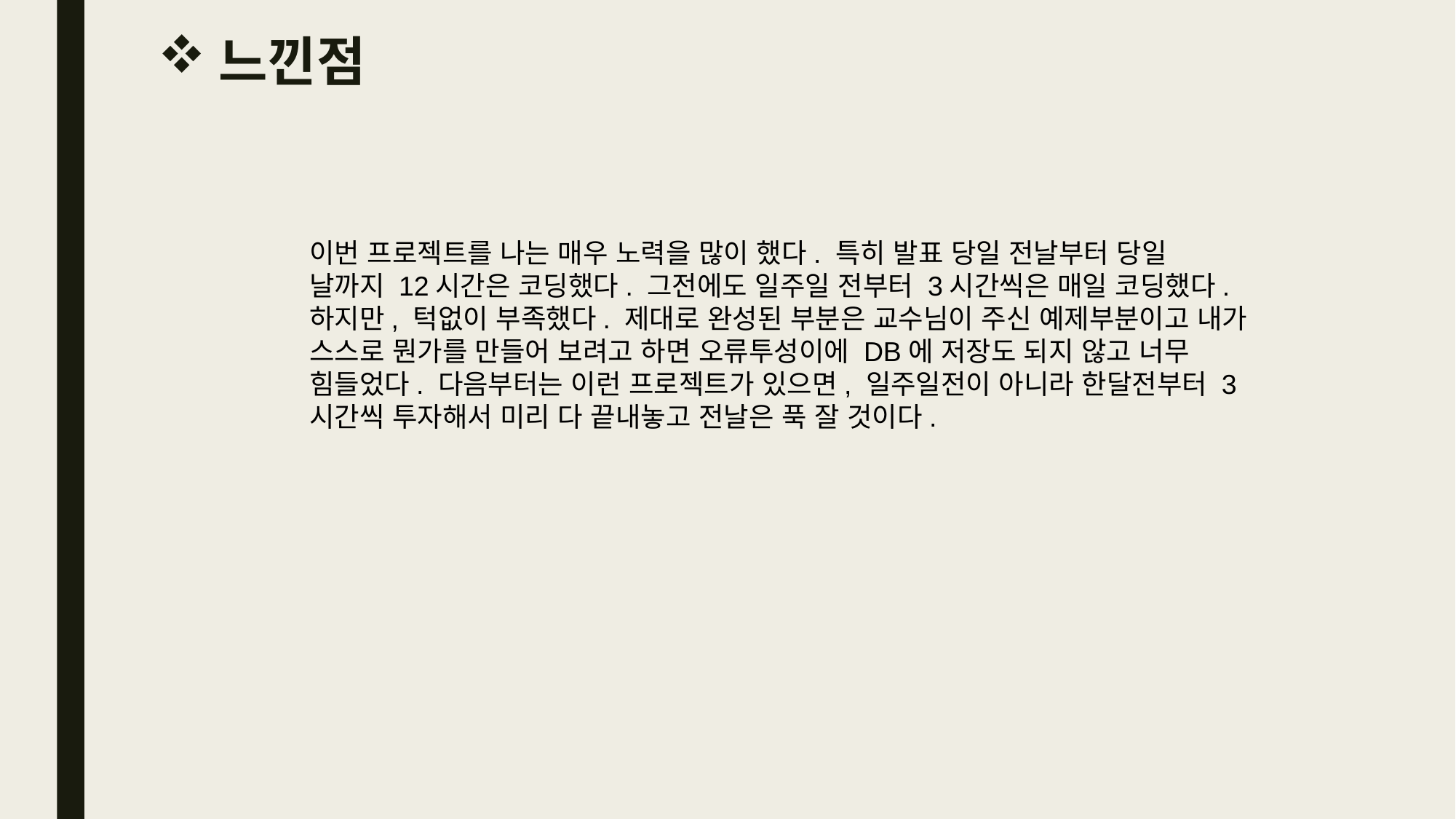

# 느낀점
이번 프로젝트를 나는 매우 노력을 많이 했다. 특히 발표 당일 전날부터 당일 날까지 12시간은 코딩했다. 그전에도 일주일 전부터 3시간씩은 매일 코딩했다. 하지만, 턱없이 부족했다. 제대로 완성된 부분은 교수님이 주신 예제부분이고 내가 스스로 뭔가를 만들어 보려고 하면 오류투성이에 DB에 저장도 되지 않고 너무 힘들었다. 다음부터는 이런 프로젝트가 있으면, 일주일전이 아니라 한달전부터 3시간씩 투자해서 미리 다 끝내놓고 전날은 푹 잘 것이다.